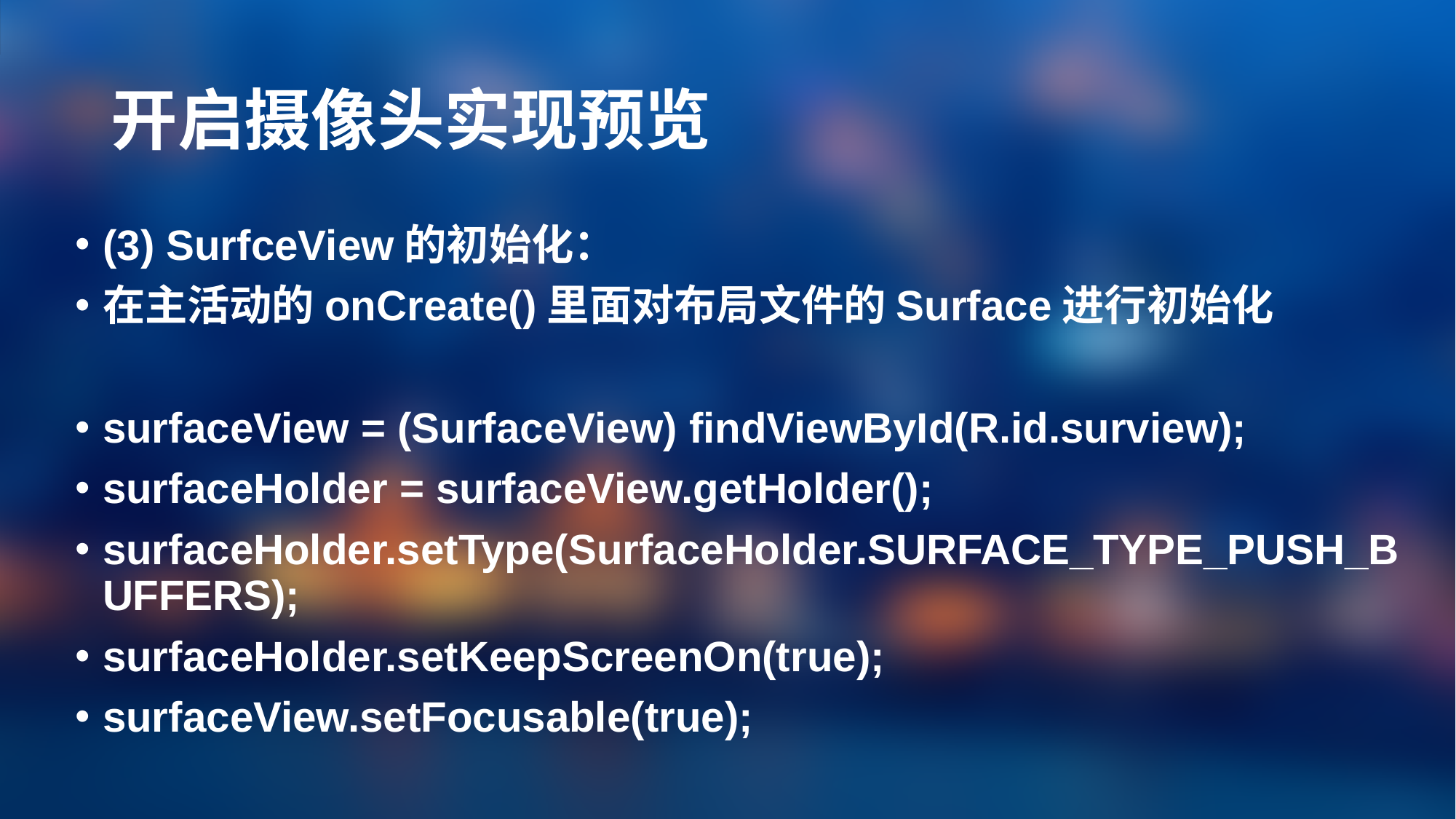

# 开启摄像头实现预览
(3) SurfceView的初始化：
在主活动的onCreate()里面对布局文件的Surface进行初始化

surfaceView = (SurfaceView) findViewById(R.id.surview);
surfaceHolder = surfaceView.getHolder();
surfaceHolder.setType(SurfaceHolder.SURFACE_TYPE_PUSH_BUFFERS);
surfaceHolder.setKeepScreenOn(true);
surfaceView.setFocusable(true);